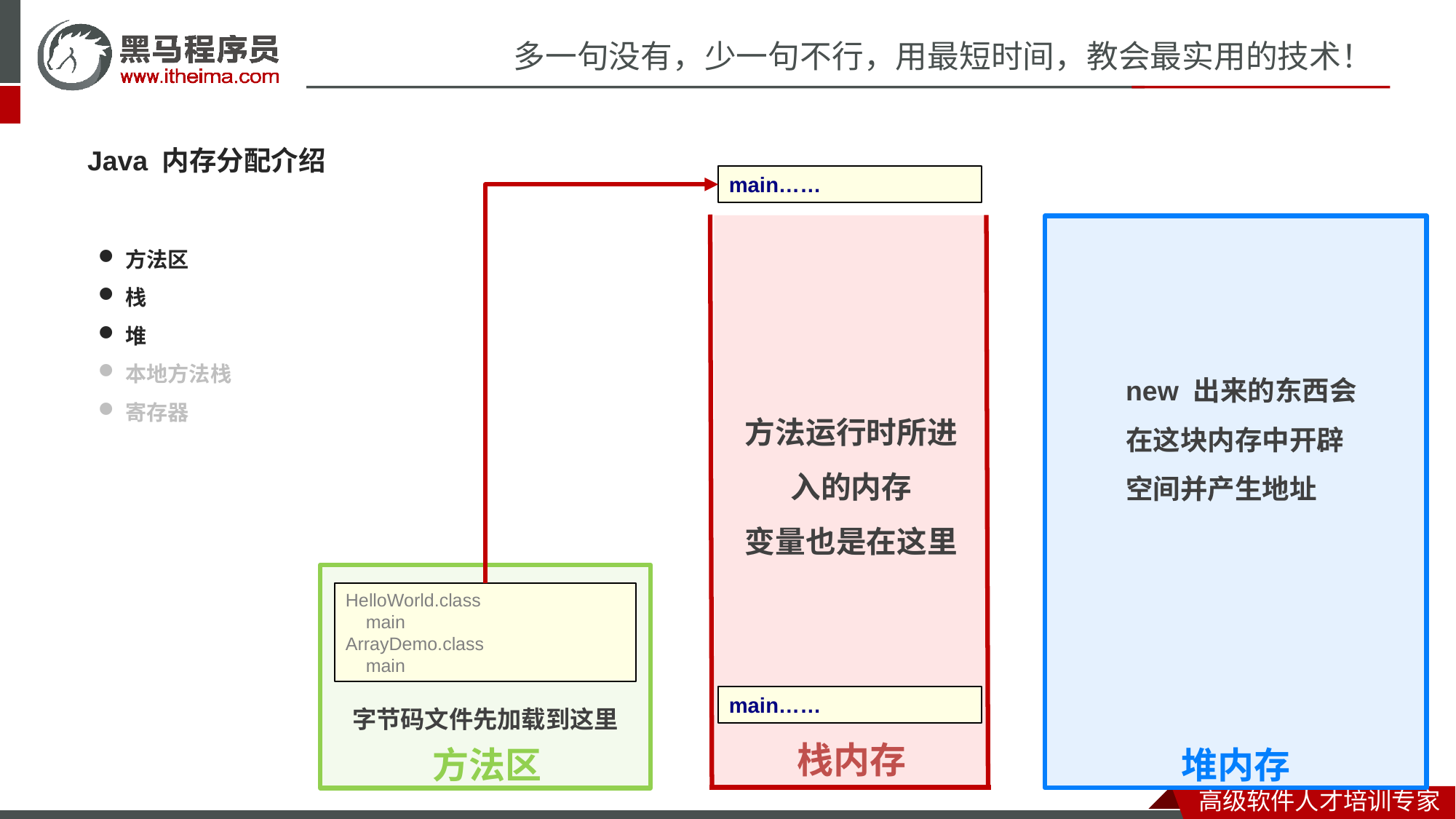

Java 内存分配介绍
main……

栈内存

堆内存
方法区
栈
堆
本地方法栈
寄存器
new 出来的东西会在这块内存中开辟空间并产生地址
方法运行时所进入的内存
变量也是在这里

方法区
HelloWorld.class
    main
ArrayDemo.class
    main
字节码文件先加载到这里
main……